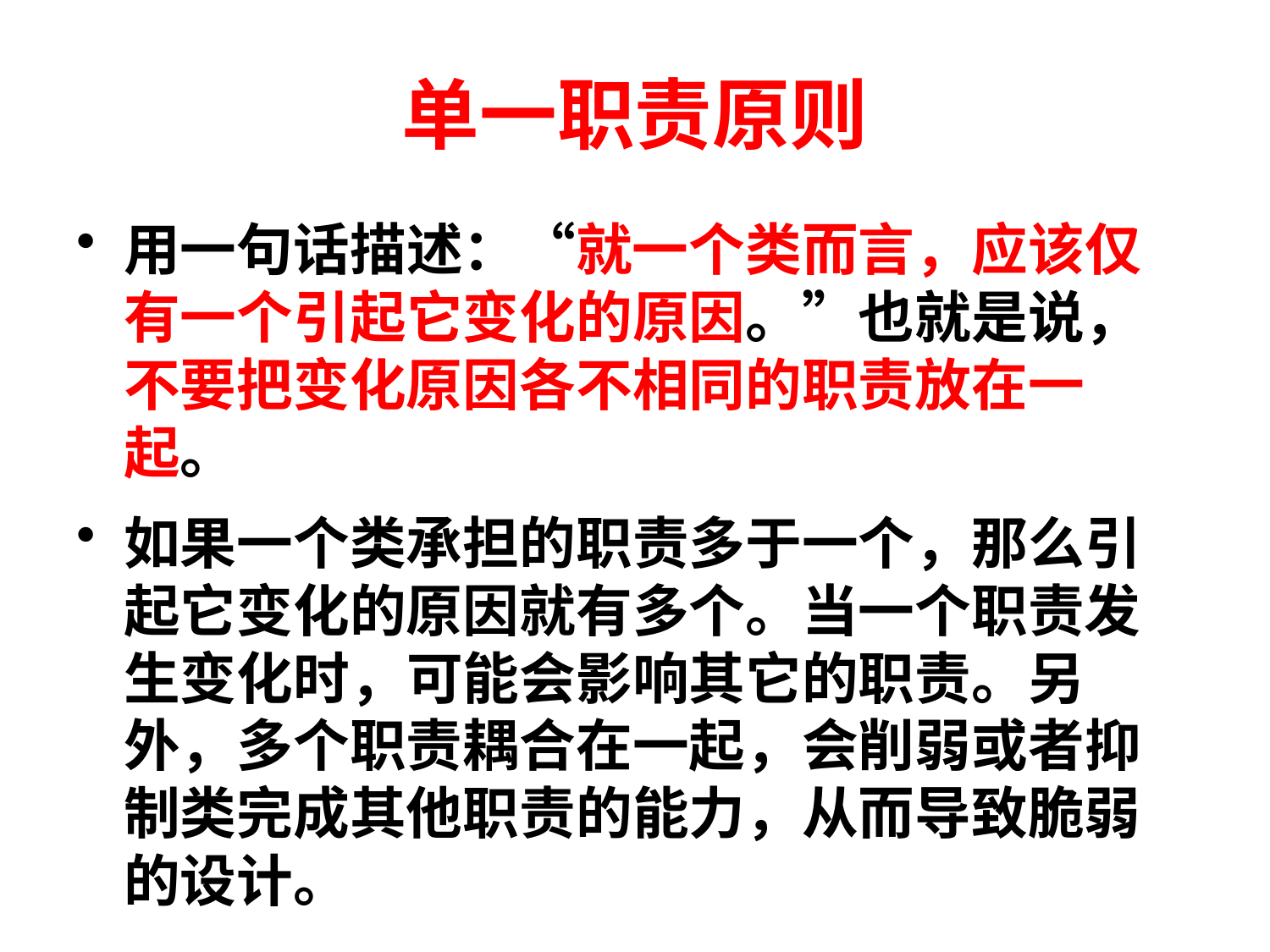

# 单一职责原则
用一句话描述：“就一个类而言，应该仅有一个引起它变化的原因。”也就是说，不要把变化原因各不相同的职责放在一起。
如果一个类承担的职责多于一个，那么引起它变化的原因就有多个。当一个职责发生变化时，可能会影响其它的职责。另外，多个职责耦合在一起，会削弱或者抑制类完成其他职责的能力，从而导致脆弱的设计。